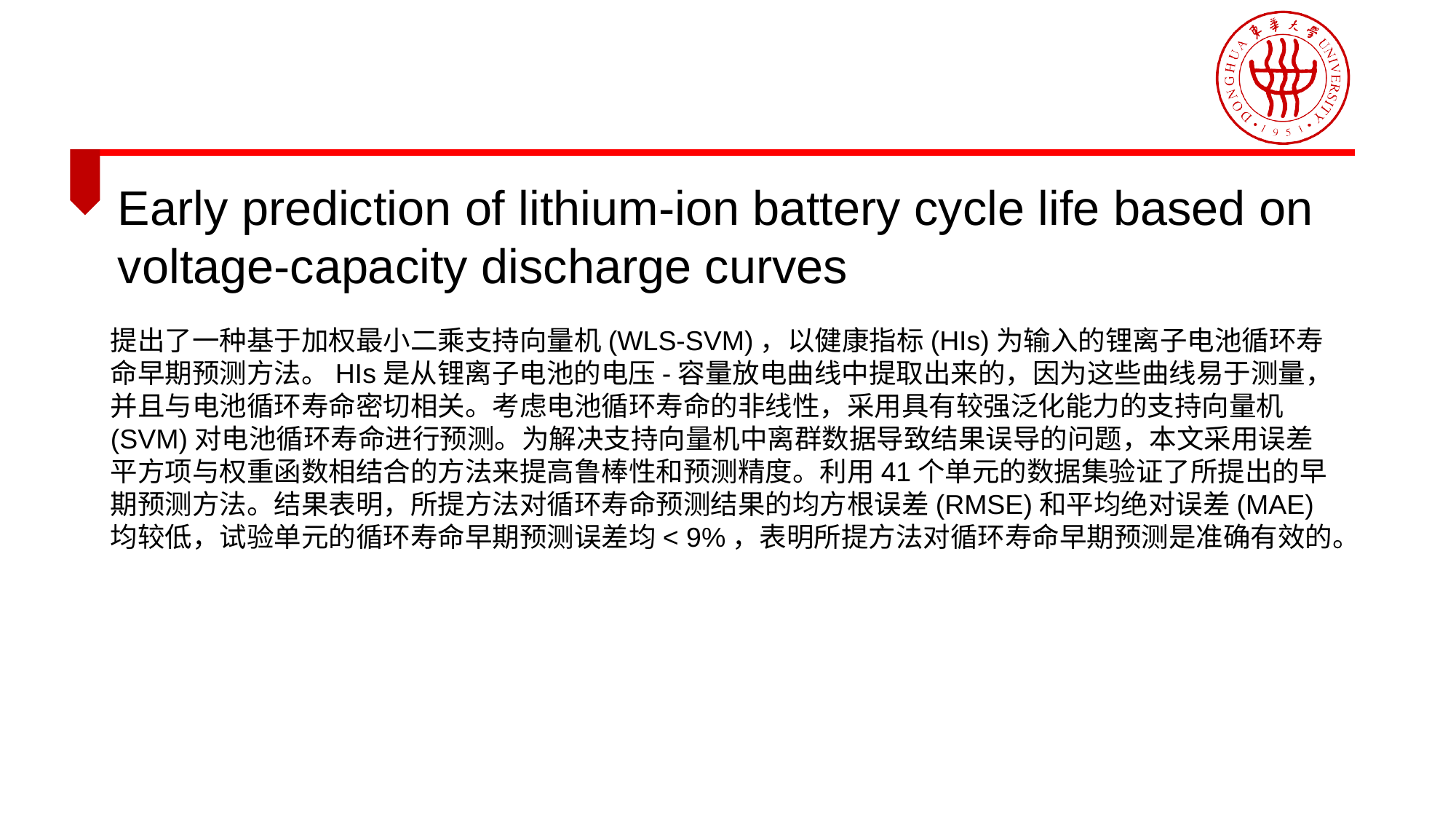

Early prediction of lithium-ion battery cycle life based on voltage-capacity discharge curves
提出了一种基于加权最小二乘支持向量机(WLS-SVM)，以健康指标(HIs)为输入的锂离子电池循环寿命早期预测方法。HIs是从锂离子电池的电压-容量放电曲线中提取出来的，因为这些曲线易于测量，并且与电池循环寿命密切相关。考虑电池循环寿命的非线性，采用具有较强泛化能力的支持向量机(SVM)对电池循环寿命进行预测。为解决支持向量机中离群数据导致结果误导的问题，本文采用误差平方项与权重函数相结合的方法来提高鲁棒性和预测精度。利用41个单元的数据集验证了所提出的早期预测方法。结果表明，所提方法对循环寿命预测结果的均方根误差(RMSE)和平均绝对误差(MAE)均较低，试验单元的循环寿命早期预测误差均< 9%，表明所提方法对循环寿命早期预测是准确有效的。